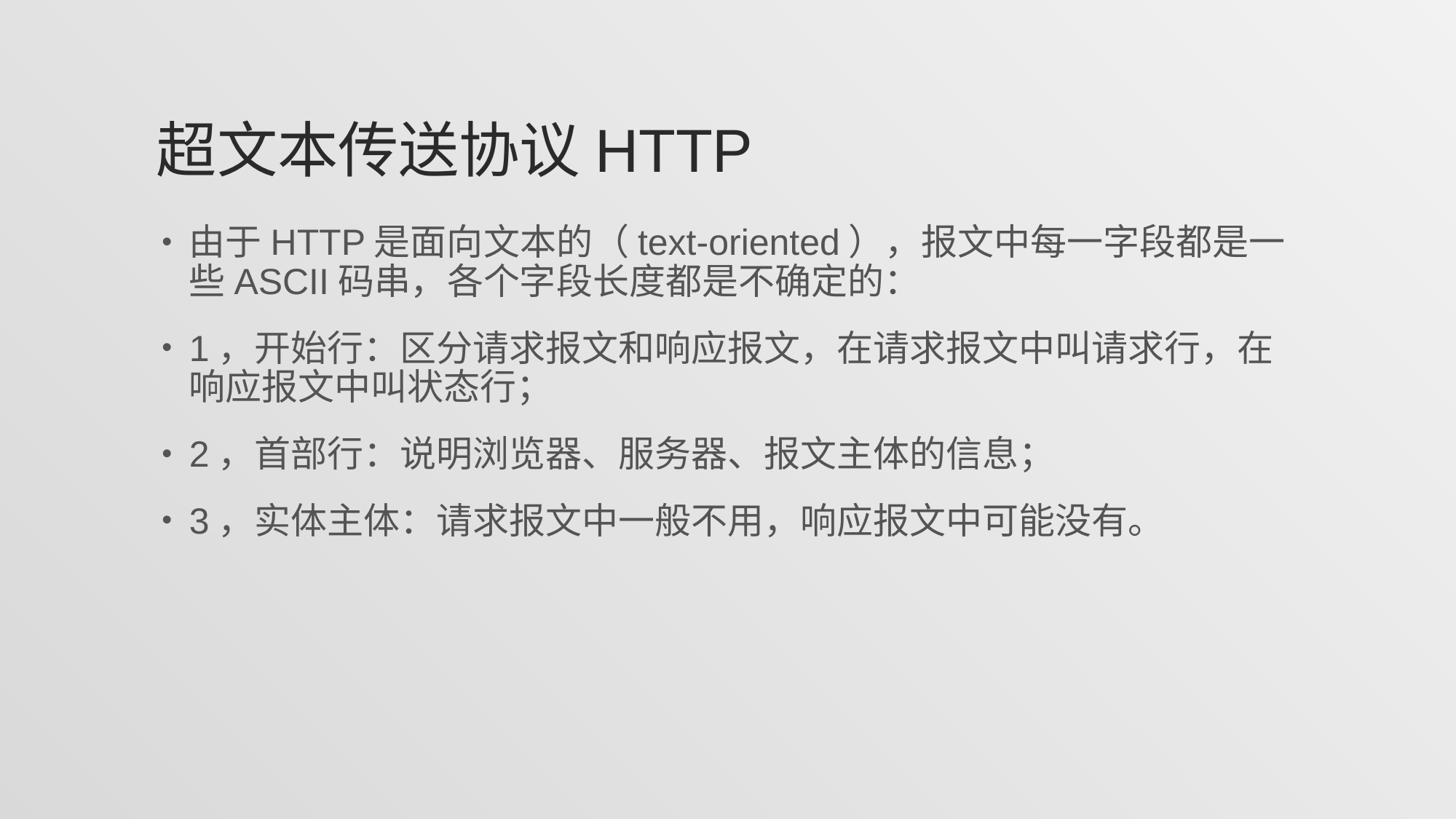

# 超文本传送协议HTTP
由于HTTP是面向文本的（text-oriented），报文中每一字段都是一些ASCII码串，各个字段长度都是不确定的：
1，开始行：区分请求报文和响应报文，在请求报文中叫请求行，在响应报文中叫状态行；
2，首部行：说明浏览器、服务器、报文主体的信息；
3，实体主体：请求报文中一般不用，响应报文中可能没有。